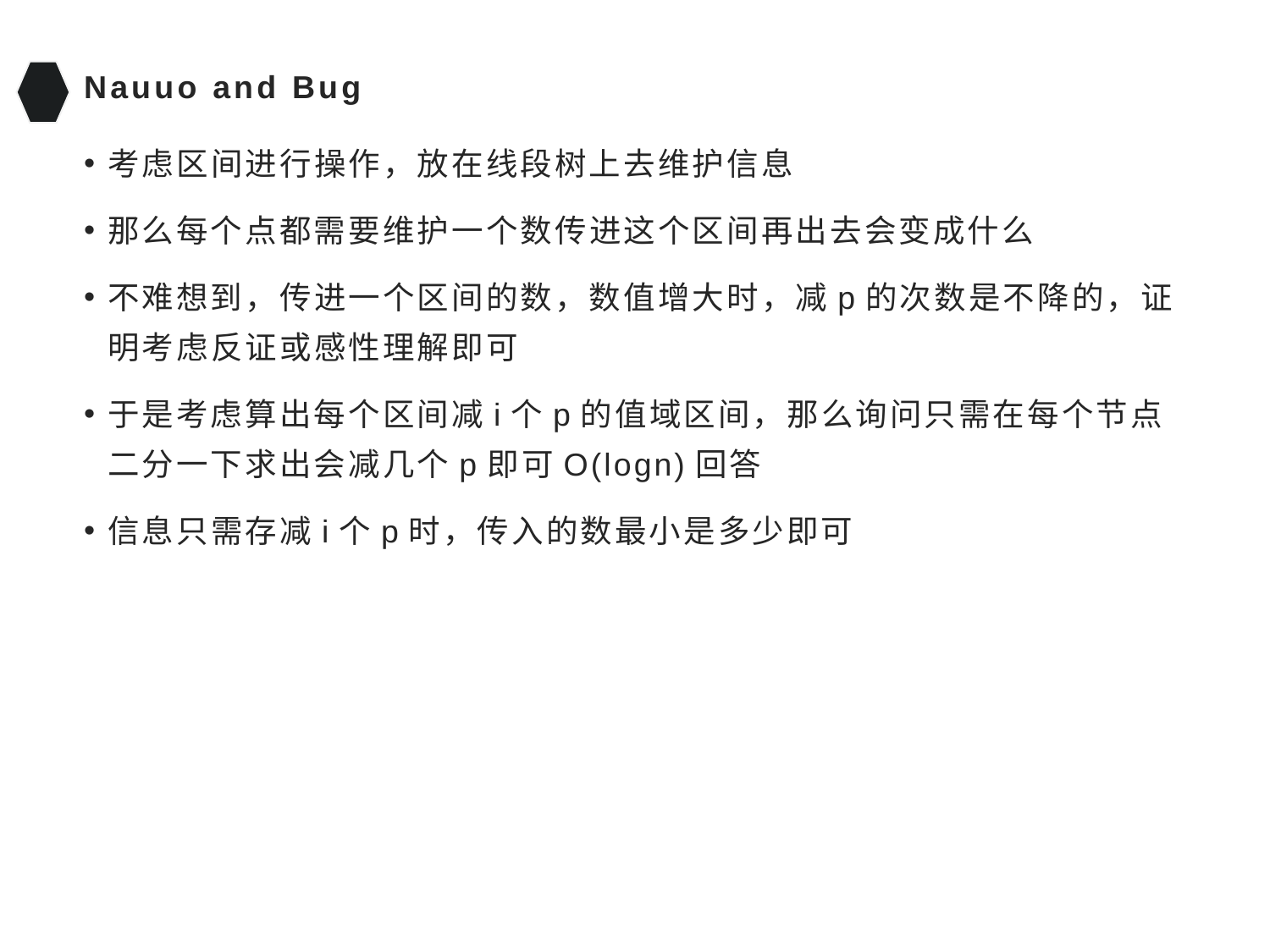

# Nauuo and Bug
考虑区间进行操作，放在线段树上去维护信息
那么每个点都需要维护一个数传进这个区间再出去会变成什么
不难想到，传进一个区间的数，数值增大时，减p的次数是不降的，证明考虑反证或感性理解即可
于是考虑算出每个区间减i个p的值域区间，那么询问只需在每个节点二分一下求出会减几个p即可O(logn)回答
信息只需存减i个p时，传入的数最小是多少即可